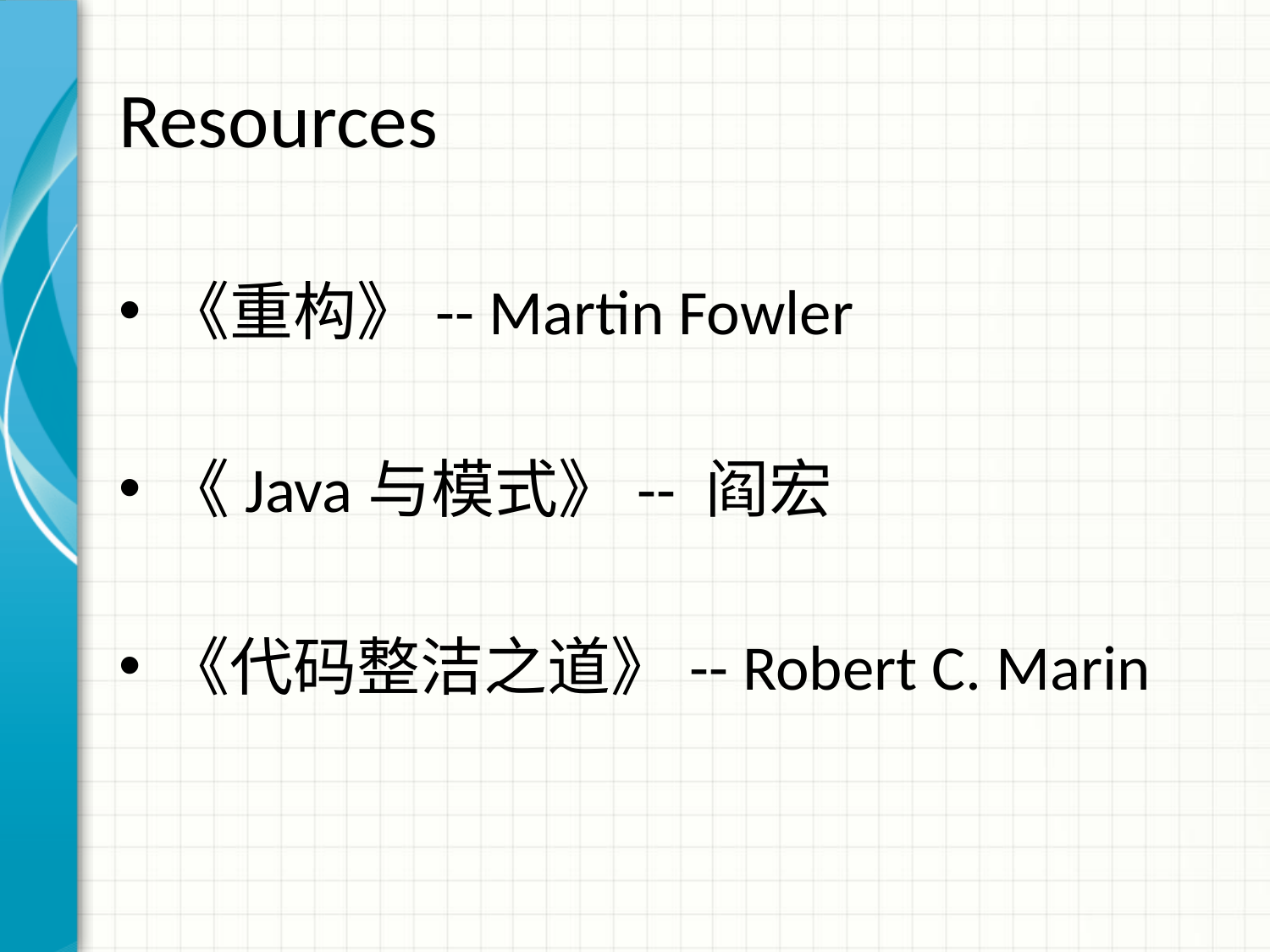

# Resources
《重构》-- Martin Fowler

《Java与模式》-- 阎宏

《代码整洁之道》-- Robert C. Marin